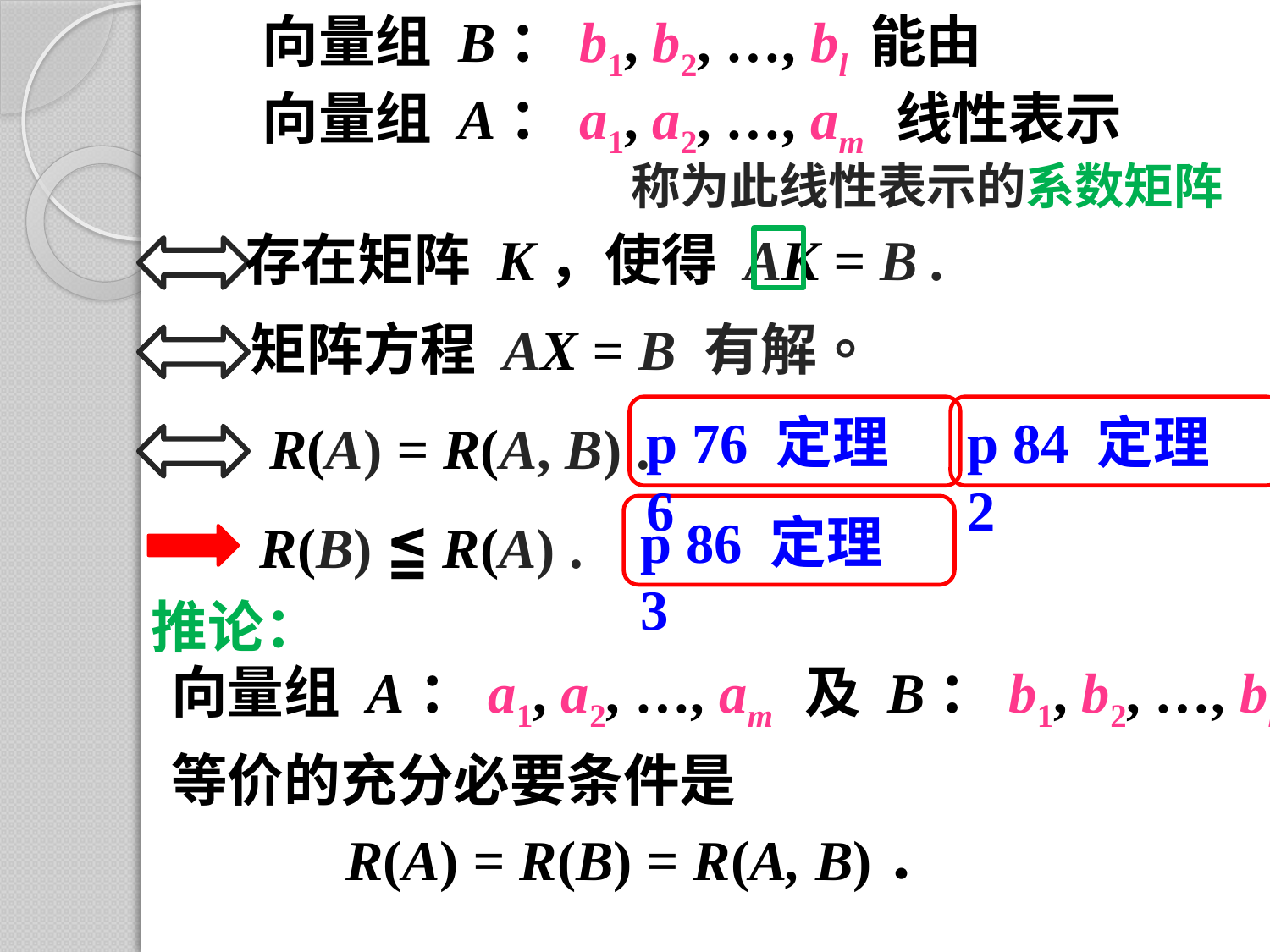

向量组 B：b1, b2, …, bl 能由
向量组 A：a1, a2, …, am  线性表示
称为此线性表示的系数矩阵
存在矩阵 K，使得 AK = B .

矩阵方程 AX = B 有解。

p 76 定理 6
p 84 定理 2
R(A) = R(A, B) .

p 86 定理 3
R(B) ≦ R(A) .

推论：
向量组 A：a1, a2, …, am  及 B：b1, b2, …, bl
等价的充分必要条件是
		R(A) = R(B) = R(A, B)．